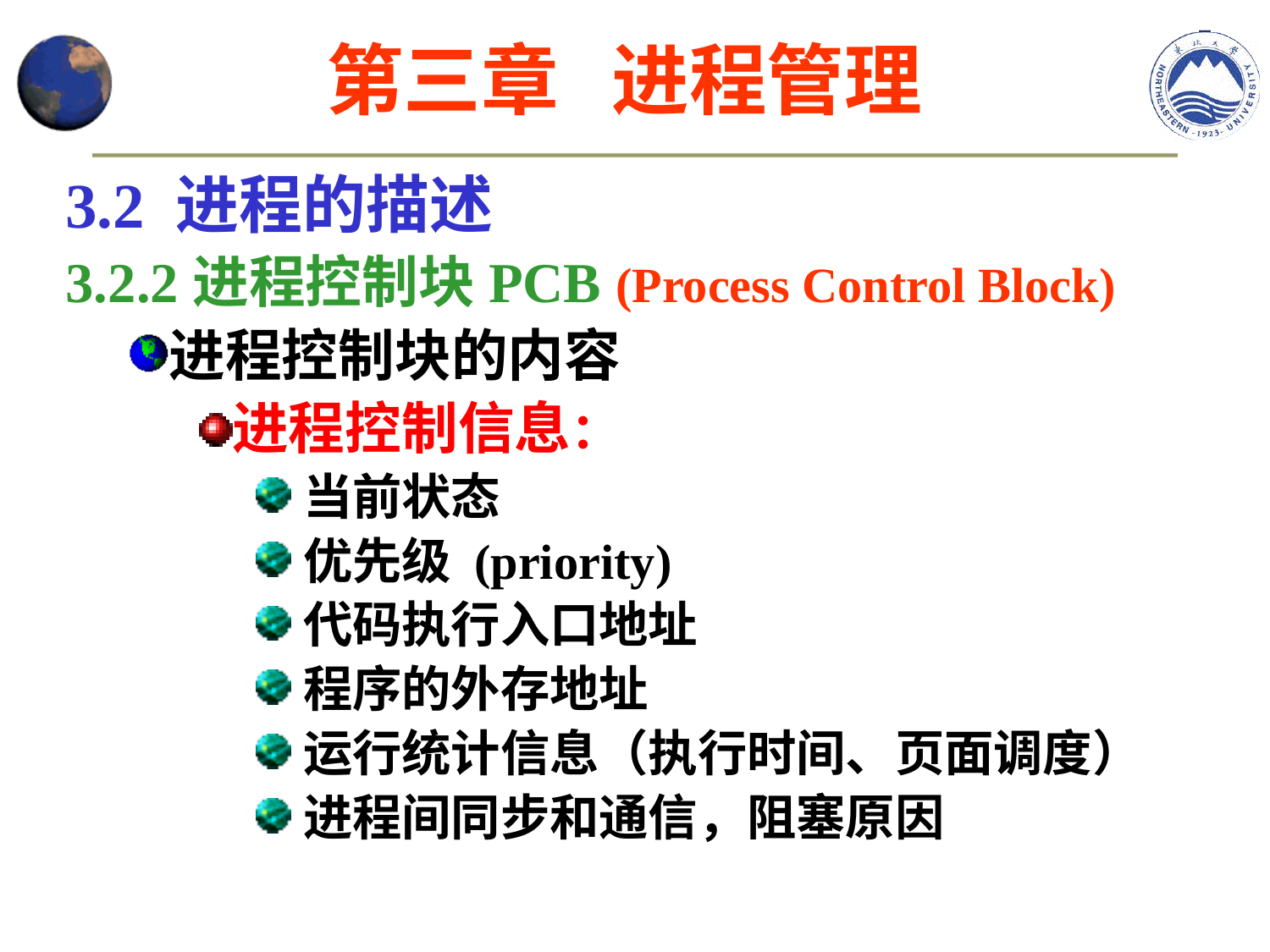

第三章   进程管理
3.2 进程的描述
3.2.2进程控制块PCB (Process Control Block)
进程控制块的内容
进程控制信息：
当前状态
优先级 (priority)
代码执行入口地址
程序的外存地址
运行统计信息（执行时间、页面调度）
进程间同步和通信，阻塞原因